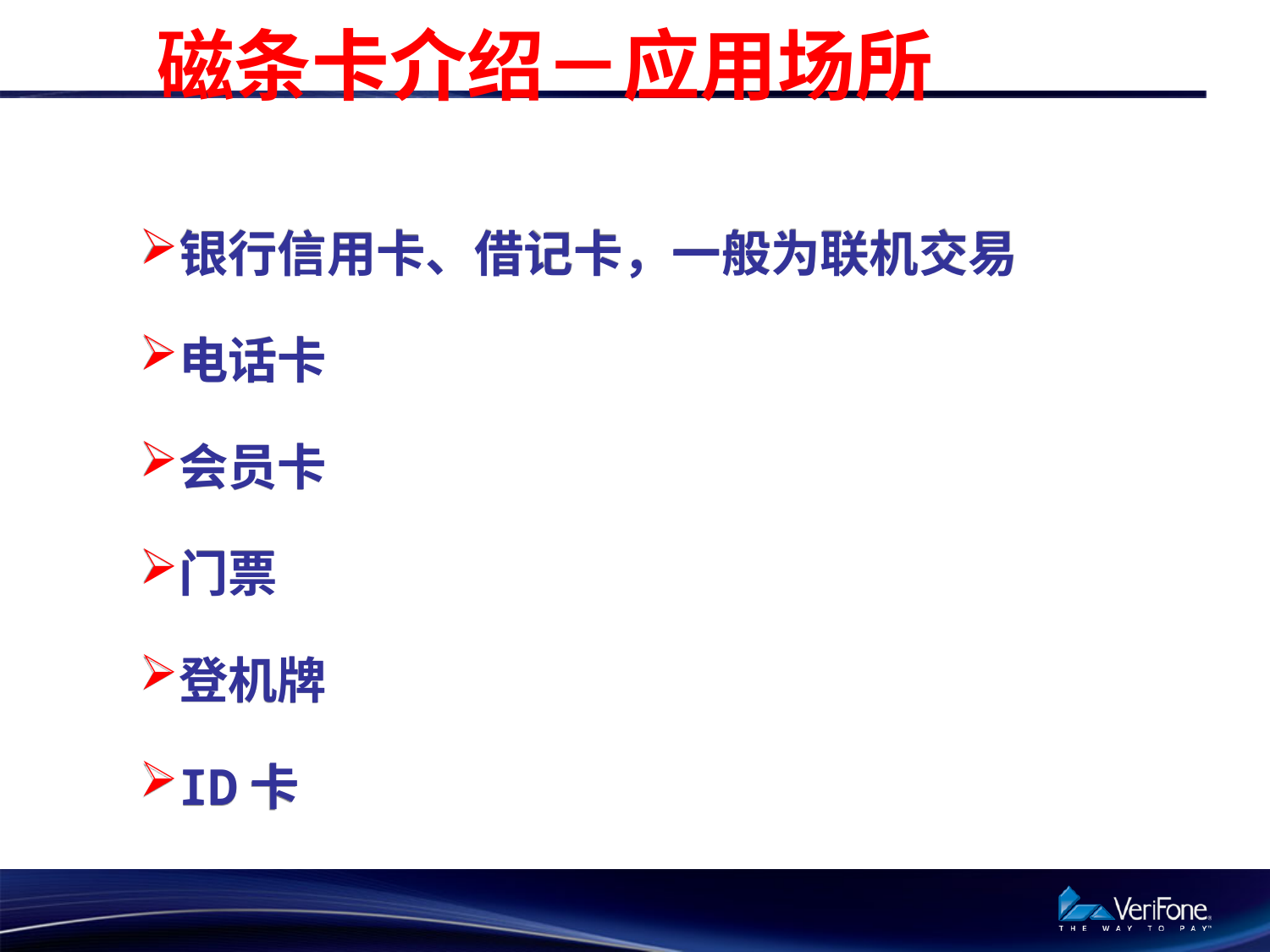

磁条卡介绍－应用场所
银行信用卡、借记卡，一般为联机交易
电话卡
会员卡
门票
登机牌
ID卡